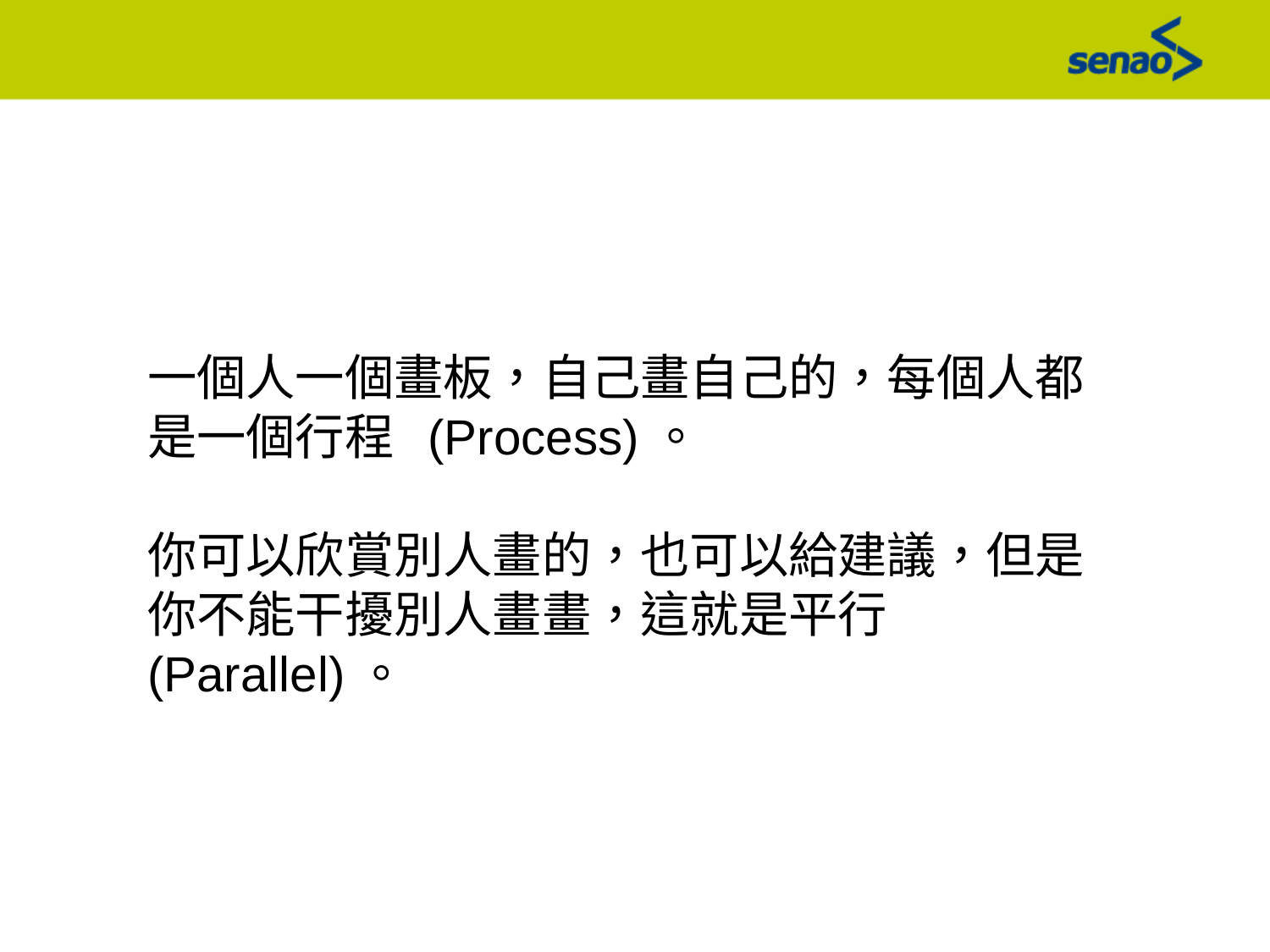

一個人一個畫板，自己畫自己的，每個人都是一個行程  (Process)。

你可以欣賞別人畫的，也可以給建議，但是你不能干擾別人畫畫，這就是平行 (Parallel)。